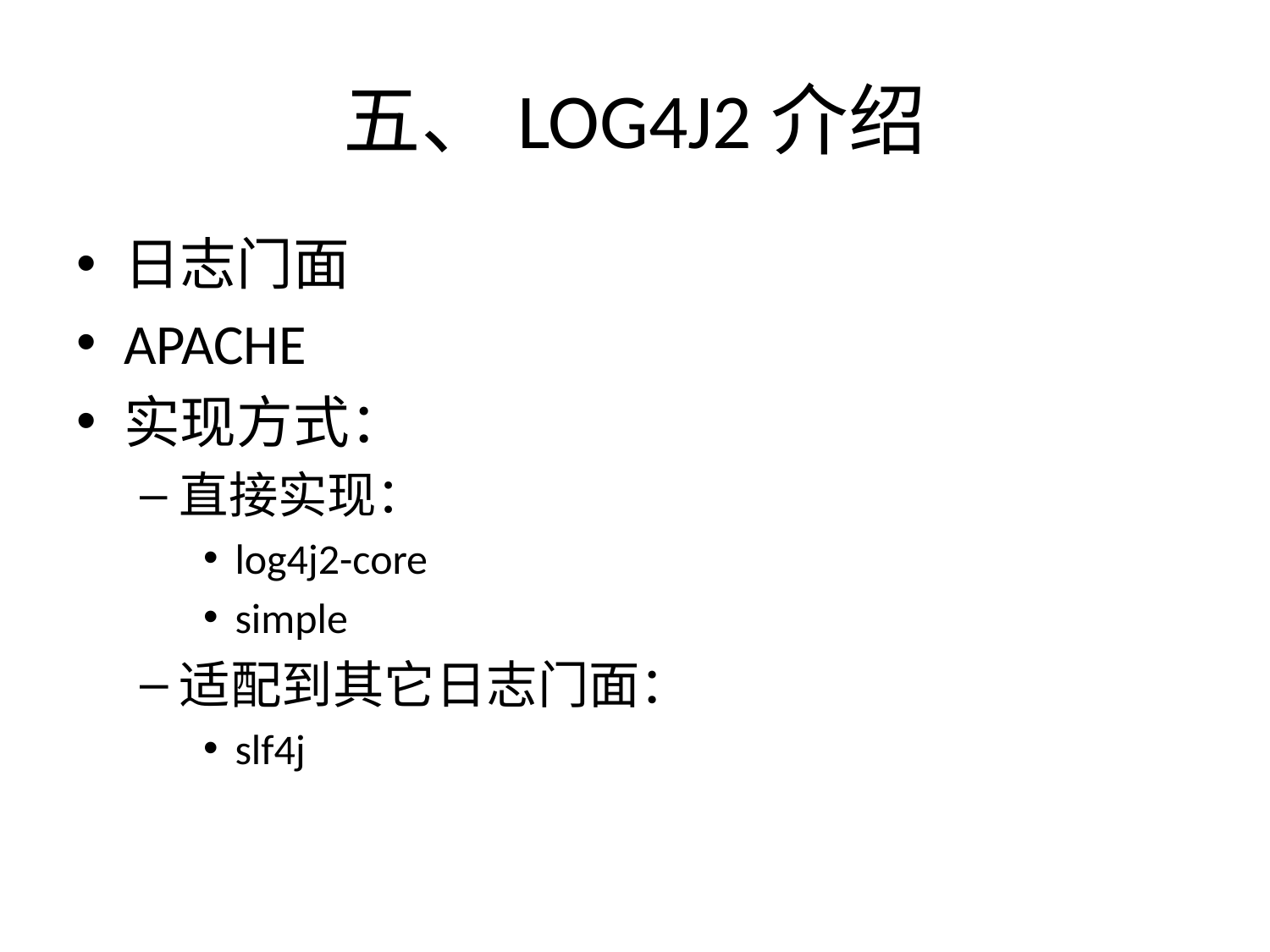

# 五、LOG4J2介绍
日志门面
APACHE
实现方式：
直接实现：
log4j2-core
simple
适配到其它日志门面：
slf4j